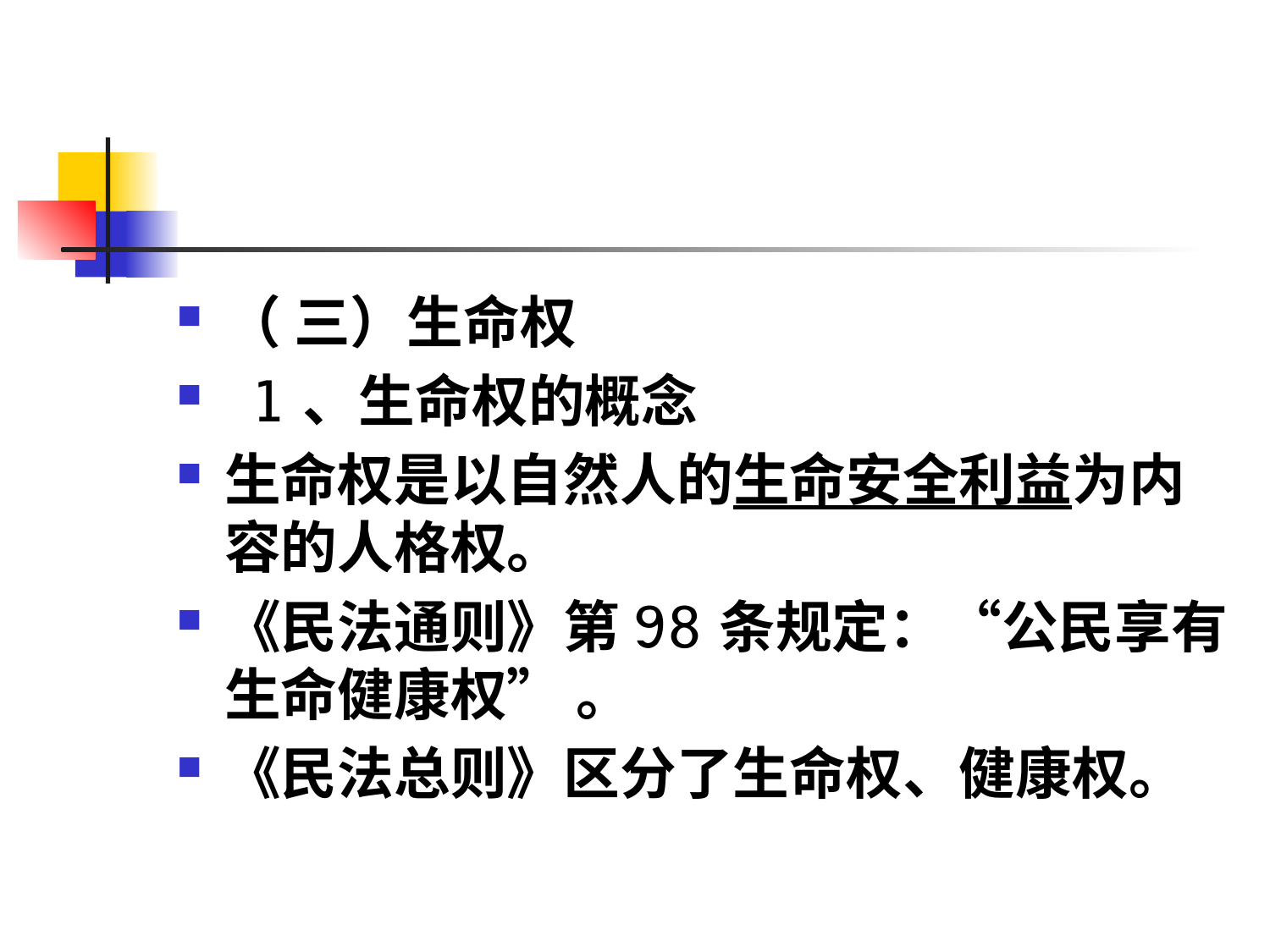

#
（ 三）生命权
  1、生命权的概念
生命权是以自然人的生命安全利益为内容的人格权。
《民法通则》第98条规定：“公民享有生命健康权” 。
《民法总则》区分了生命权、健康权。